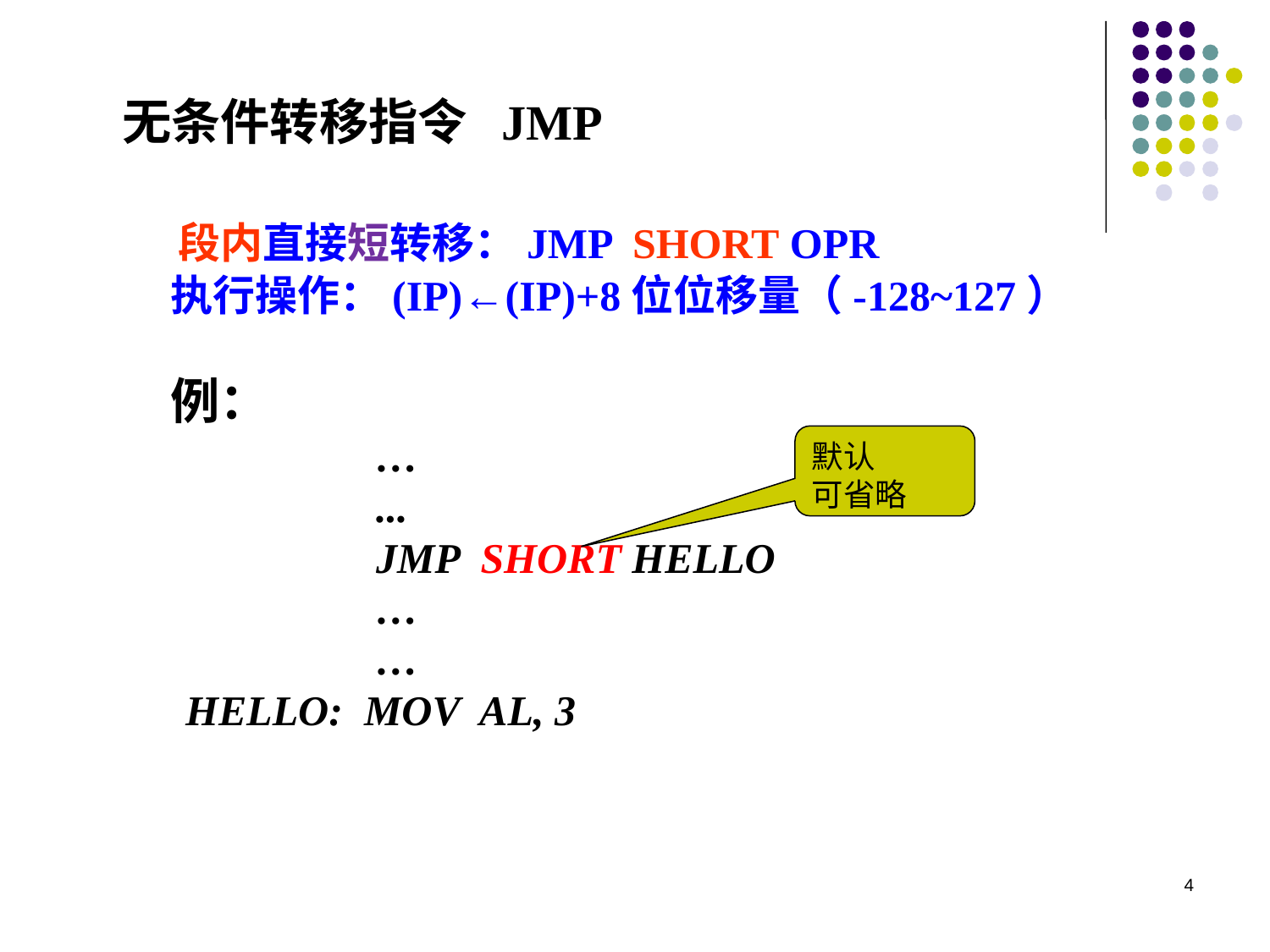

无条件转移指令  JMP

    段内直接短转移：JMP  SHORT OPR
    执行操作：(IP)←(IP)+8位位移量（-128~127）

    例：
      …
      ...
      JMP  SHORT HELLO
      …
      …
HELLO:  MOV  AL, 3
默认
可省略
4